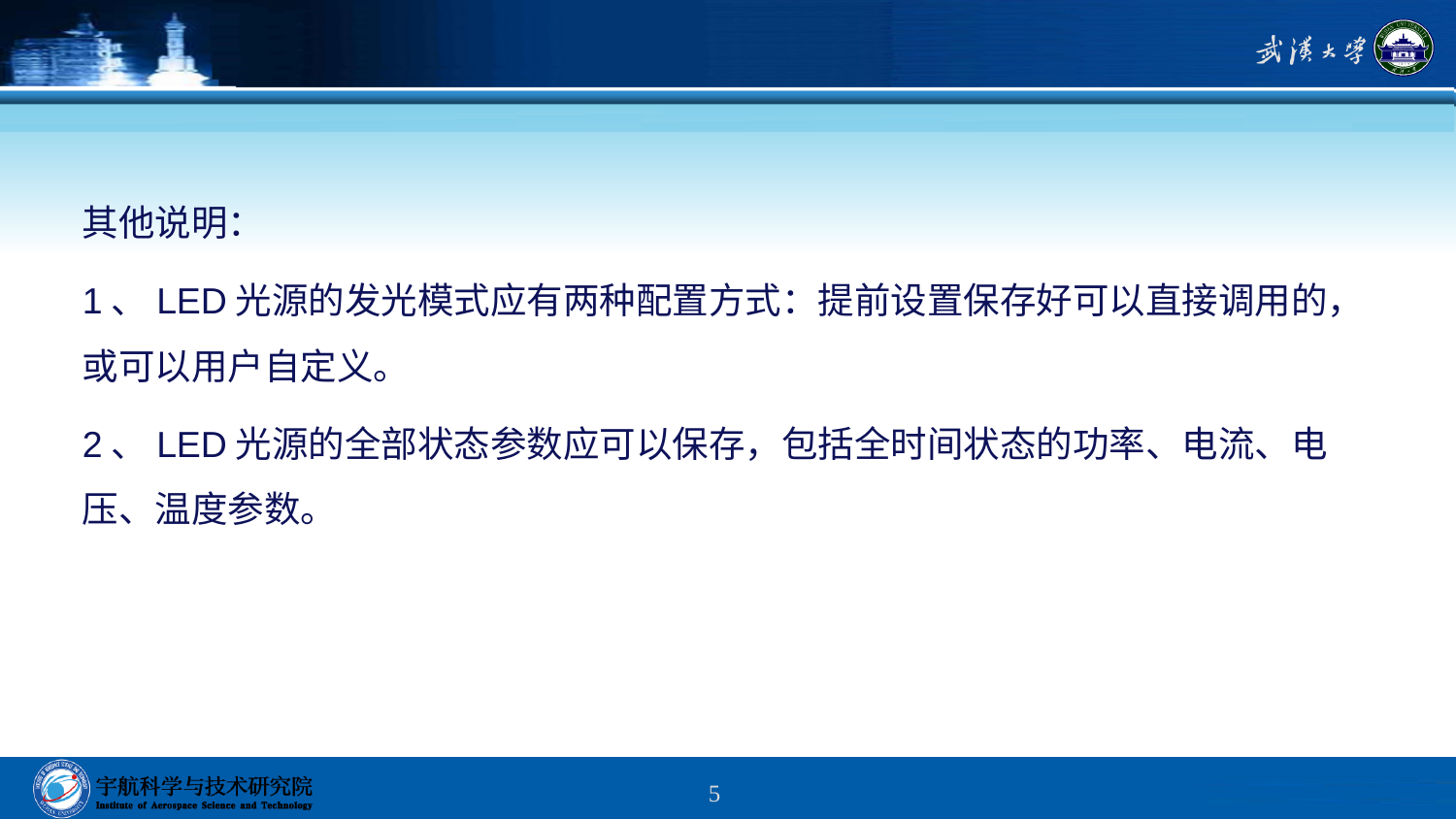

其他说明：
1、LED光源的发光模式应有两种配置方式：提前设置保存好可以直接调用的，或可以用户自定义。
2、LED光源的全部状态参数应可以保存，包括全时间状态的功率、电流、电压、温度参数。